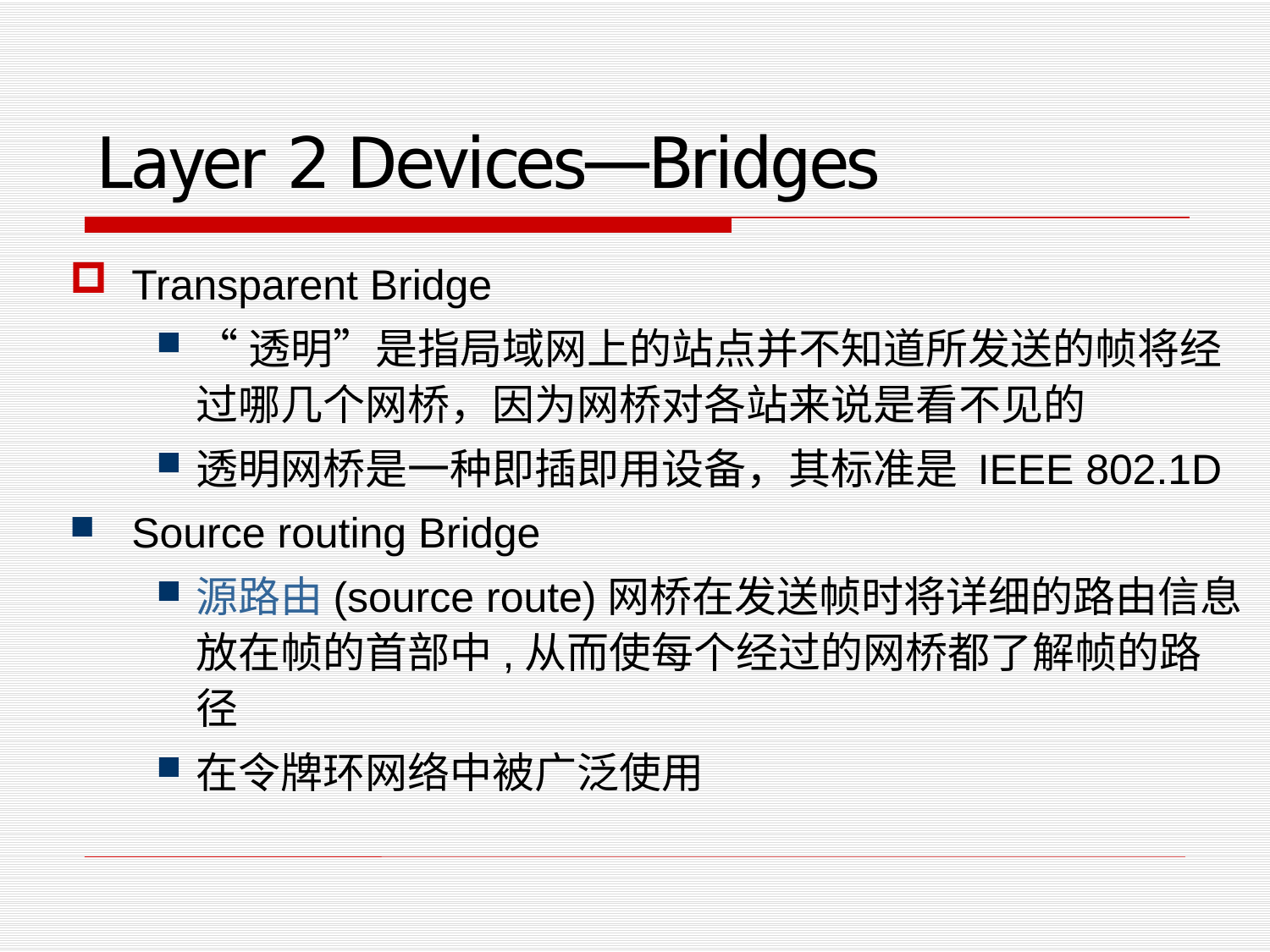

Layer 2 Devices—Bridges
Transparent Bridge
“透明”是指局域网上的站点并不知道所发送的帧将经过哪几个网桥，因为网桥对各站来说是看不见的
透明网桥是一种即插即用设备，其标准是 IEEE 802.1D
Source routing Bridge
源路由(source route)网桥在发送帧时将详细的路由信息放在帧的首部中,从而使每个经过的网桥都了解帧的路径
在令牌环网络中被广泛使用